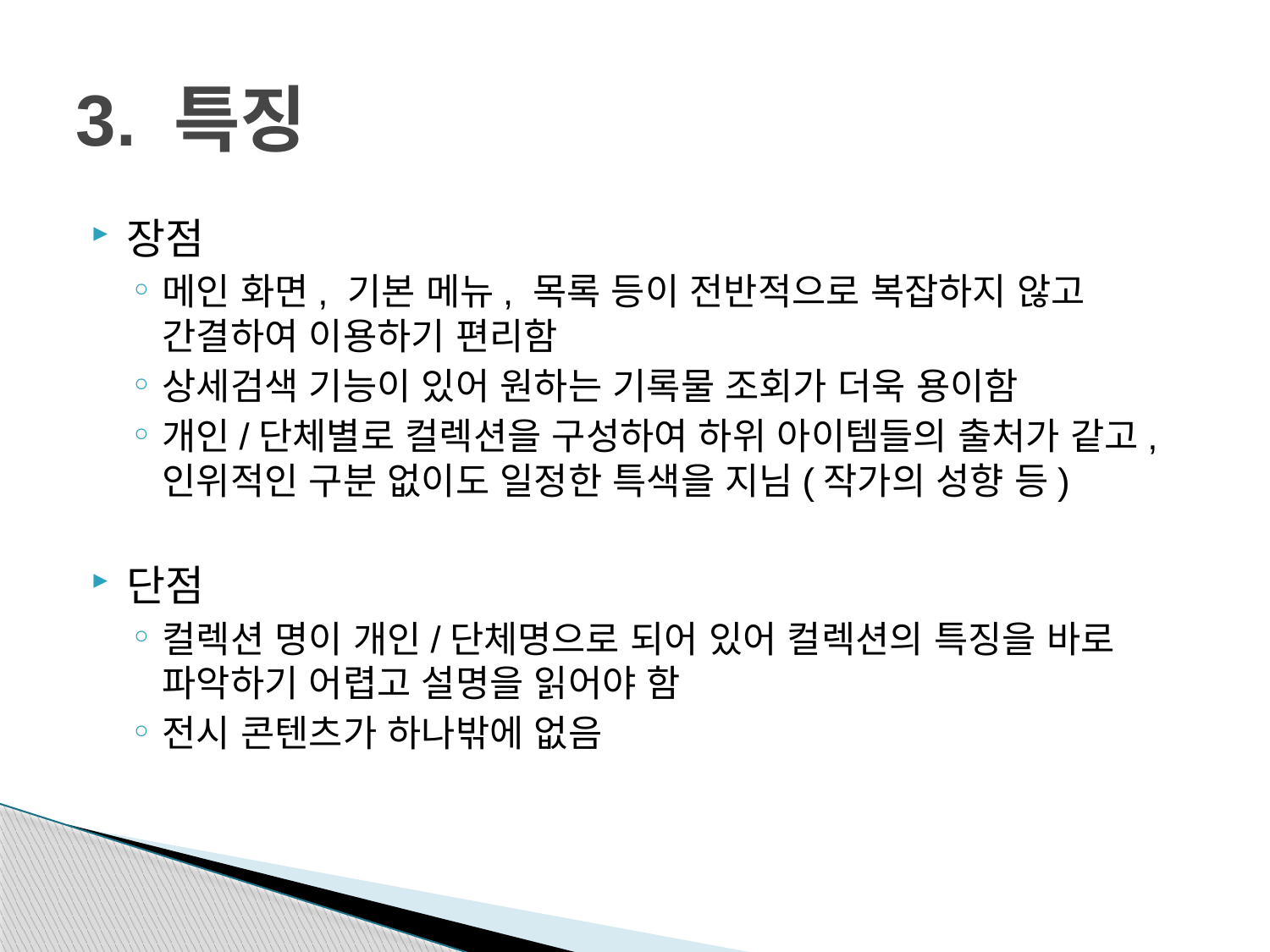

# 3. 특징
장점
메인 화면, 기본 메뉴, 목록 등이 전반적으로 복잡하지 않고 간결하여 이용하기 편리함
상세검색 기능이 있어 원하는 기록물 조회가 더욱 용이함
개인/단체별로 컬렉션을 구성하여 하위 아이템들의 출처가 같고, 인위적인 구분 없이도 일정한 특색을 지님(작가의 성향 등)

단점
컬렉션 명이 개인/단체명으로 되어 있어 컬렉션의 특징을 바로 파악하기 어렵고 설명을 읽어야 함
전시 콘텐츠가 하나밖에 없음